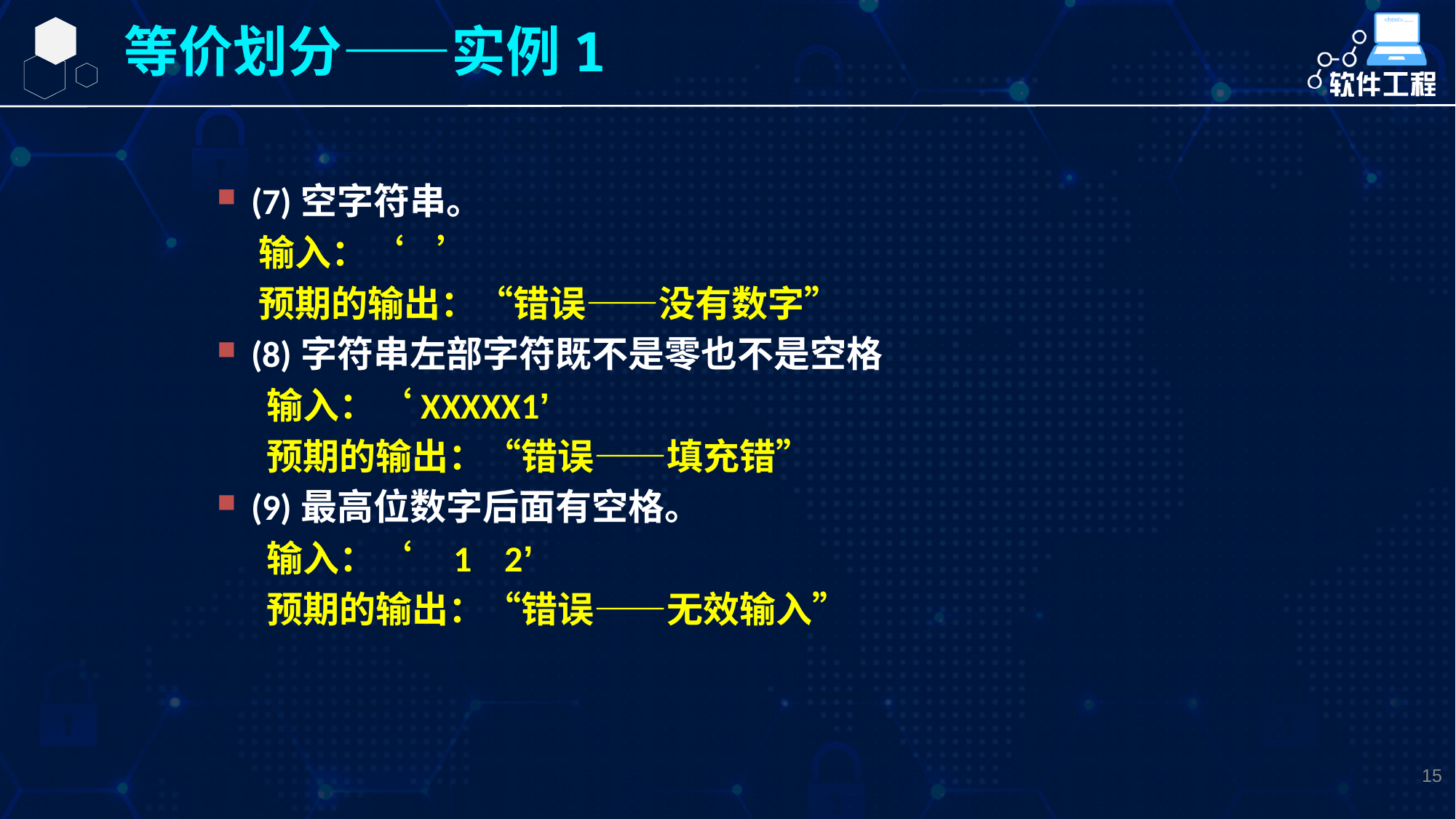

等价划分——实例1
(7)空字符串。
    输入：‘    ’
    预期的输出：“错误——没有数字”
(8)字符串左部字符既不是零也不是空格
     输入：‘XXXXX1’
     预期的输出：“错误——填充错”
(9)最高位数字后面有空格。
     输入：‘    1    2’
     预期的输出：“错误——无效输入”

15